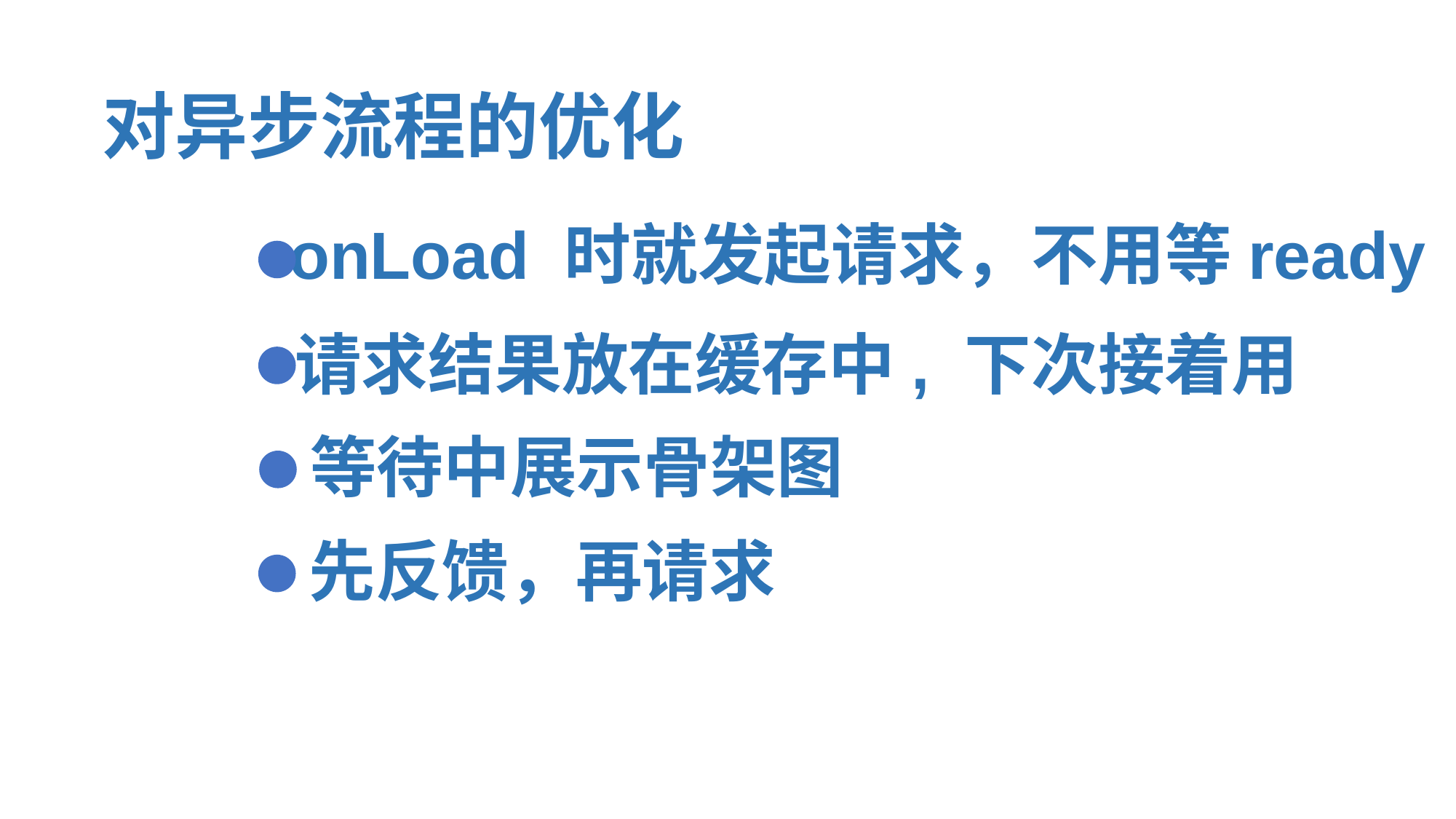

对异步流程的优化
onLoad 时就发起请求，不用等ready

请求结果放在缓存中, 下次接着用

等待中展示骨架图

先反馈，再请求